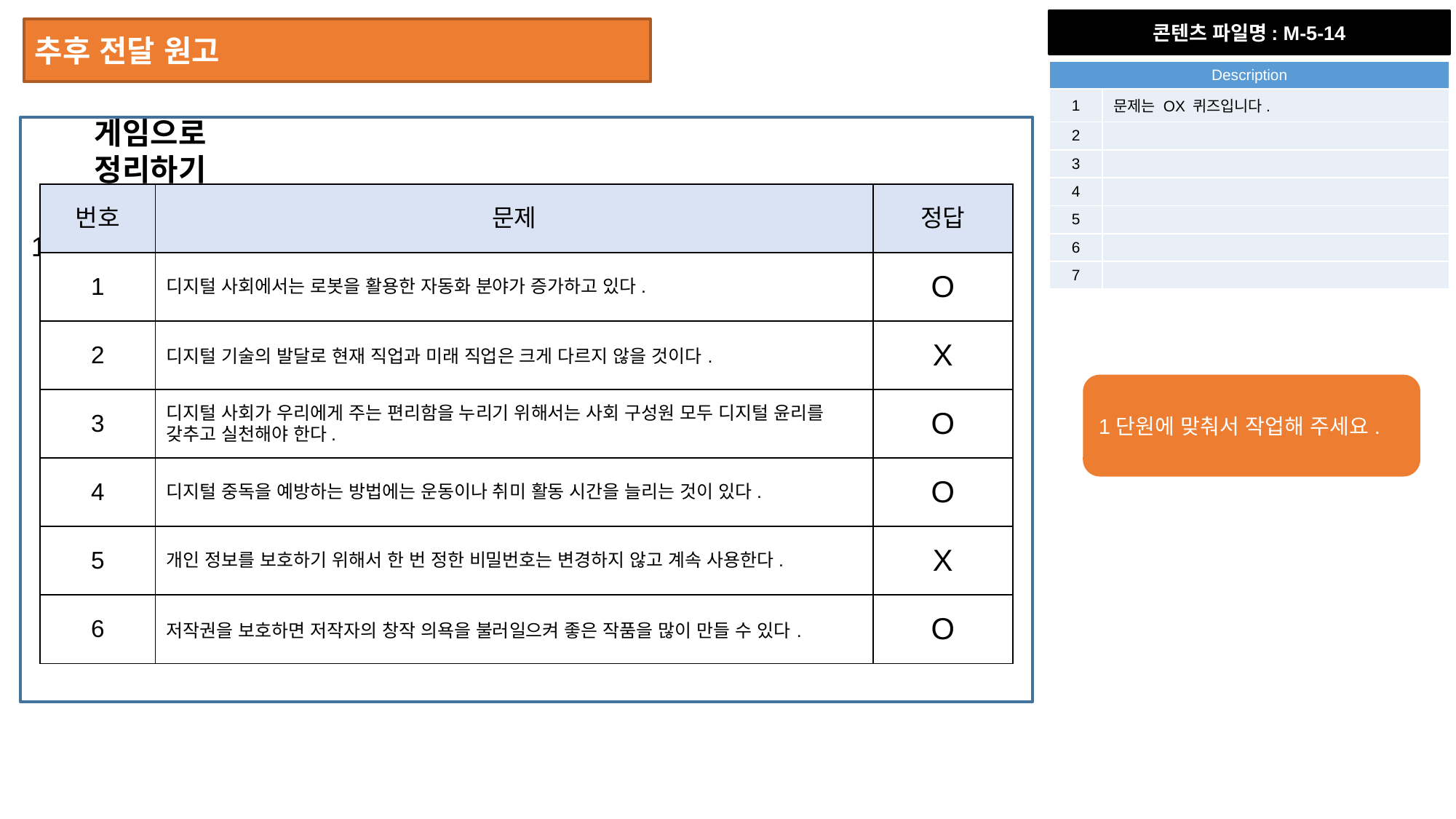

콘텐츠 파일명: M-5-14
추후 전달 원고
| Description |  |
| --- | --- |
| 1 | 문제는 OX 퀴즈입니다. |
| 2 |  |
| 3 |  |
| 4 |  |
| 5 |  |
| 6 |  |
| 7 |  |
문제에 대한 답을 쓰고 확인하기를 누름.
[정답인 경우]
닫기 버튼이 없는 팝업(팝업 내용: 잘 풀었어요!)이 나왔다가 사라짐. 동시에 해당 단계
[오답인 경우]
닫기 버튼이 없는 팝업(팝업 내용: 다시 풀어 보세요!)이 나왔다가 사라짐. 1회 틀린 경우 초성 힌트 제시됨.
2회 틀린 경우 정답이 정답 입력 칸에 제시된 후 클리어 도장이 찍힘. 캐릭터가 다음 단계로 이동함. 이후 다음 단계 문제가 제시됨.
게임으로 정리하기
| 번호 | 문제 | 정답 |
| --- | --- | --- |
| 1 | 디지털 사회에서는 로봇을 활용한 자동화 분야가 증가하고 있다. | O |
| 2 | 디지털 기술의 발달로 현재 직업과 미래 직업은 크게 다르지 않을 것이다. | X |
| 3 | 디지털 사회가 우리에게 주는 편리함을 누리기 위해서는 사회 구성원 모두 디지털 윤리를 갖추고 실천해야 한다. | O |
| 4 | 디지털 중독을 예방하는 방법에는 운동이나 취미 활동 시간을 늘리는 것이 있다. | O |
| 5 | 개인 정보를 보호하기 위해서 한 번 정한 비밀번호는 변경하지 않고 계속 사용한다. | X |
| 6 | 저작권을 보호하면 저작자의 창작 의욕을 불러일으켜 좋은 작품을 많이 만들 수 있다. | O |
1단원에 맞춰서 작업해 주세요.